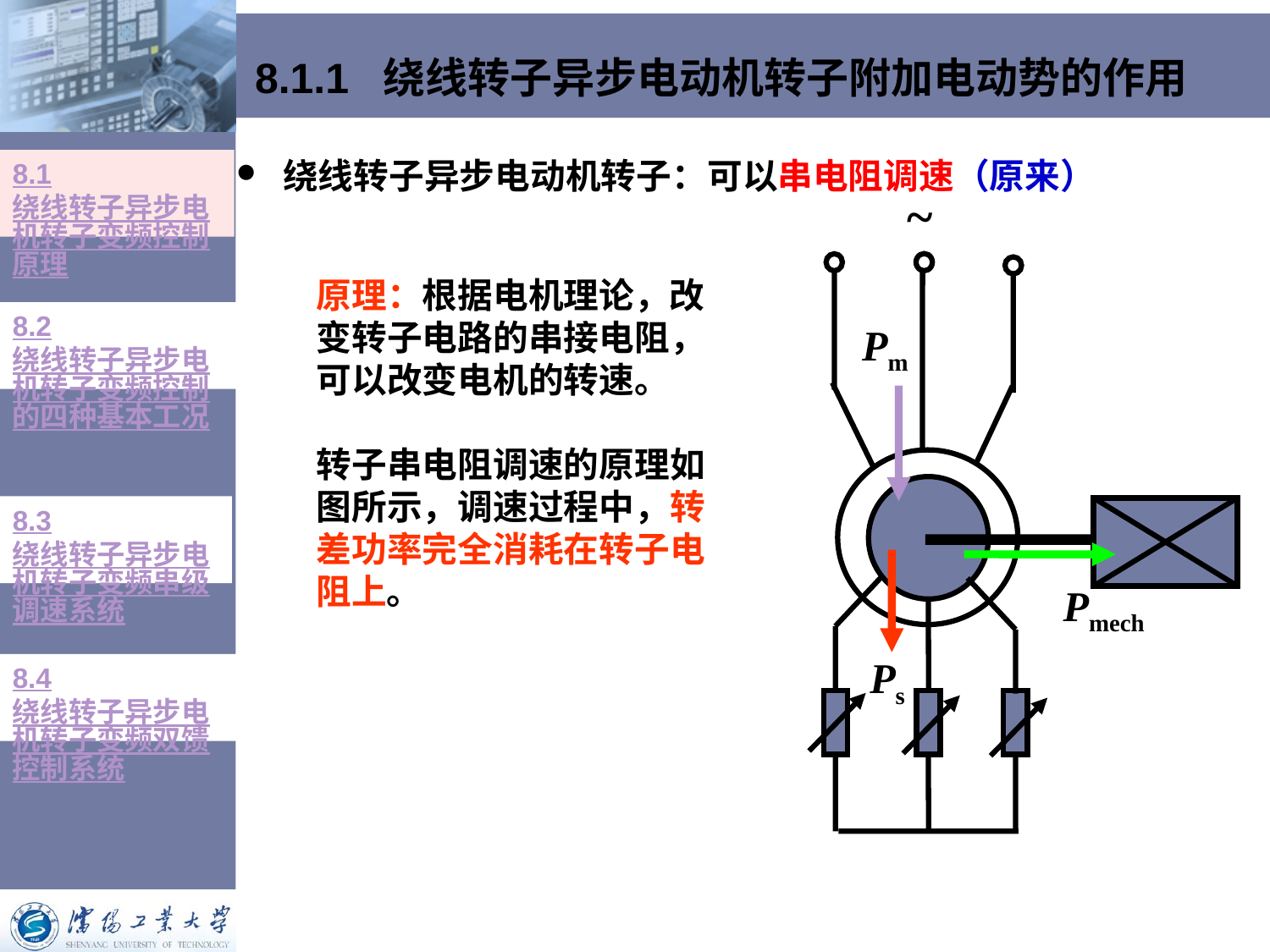

8.1.1  绕线转子异步电动机转子附加电动势的作用
# 绕线转子异步电动机转子：可以串电阻调速（原来）
8.1绕线转子异步电机转子变频控制原理
~

Pm

Pmech

Ps

原理：根据电机理论，改变转子电路的串接电阻，可以改变电机的转速。

转子串电阻调速的原理如图所示，调速过程中，转差功率完全消耗在转子电阻上。
8.2绕线转子异步电机转子变频控制的四种基本工况
8.3绕线转子异步电机转子变频串级调速系统
8.4绕线转子异步电机转子变频双馈控制系统